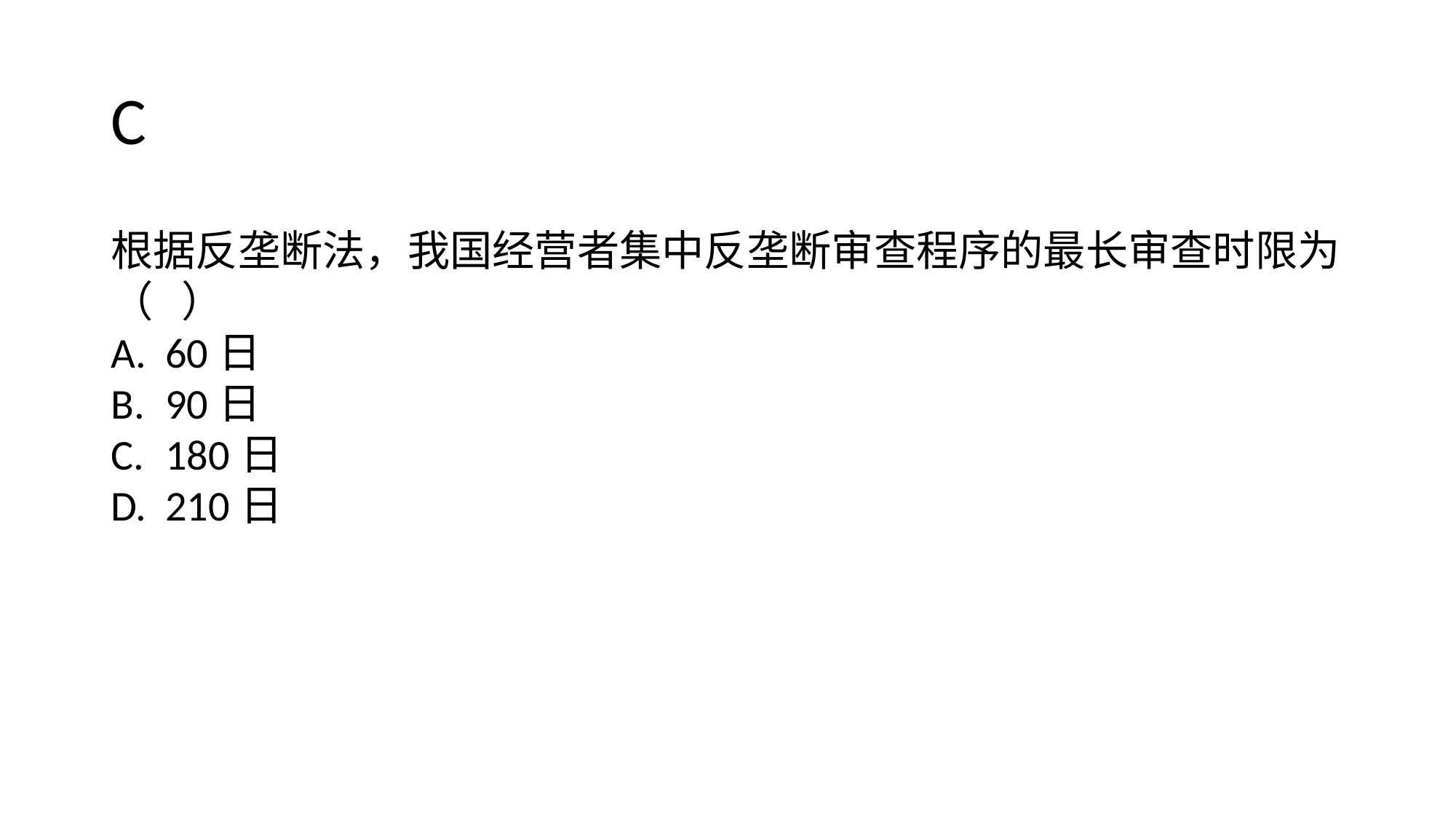

# C
根据反垄断法，我国经营者集中反垄断审查程序的最长审查时限为（   ）
60日
90日
180日
210日